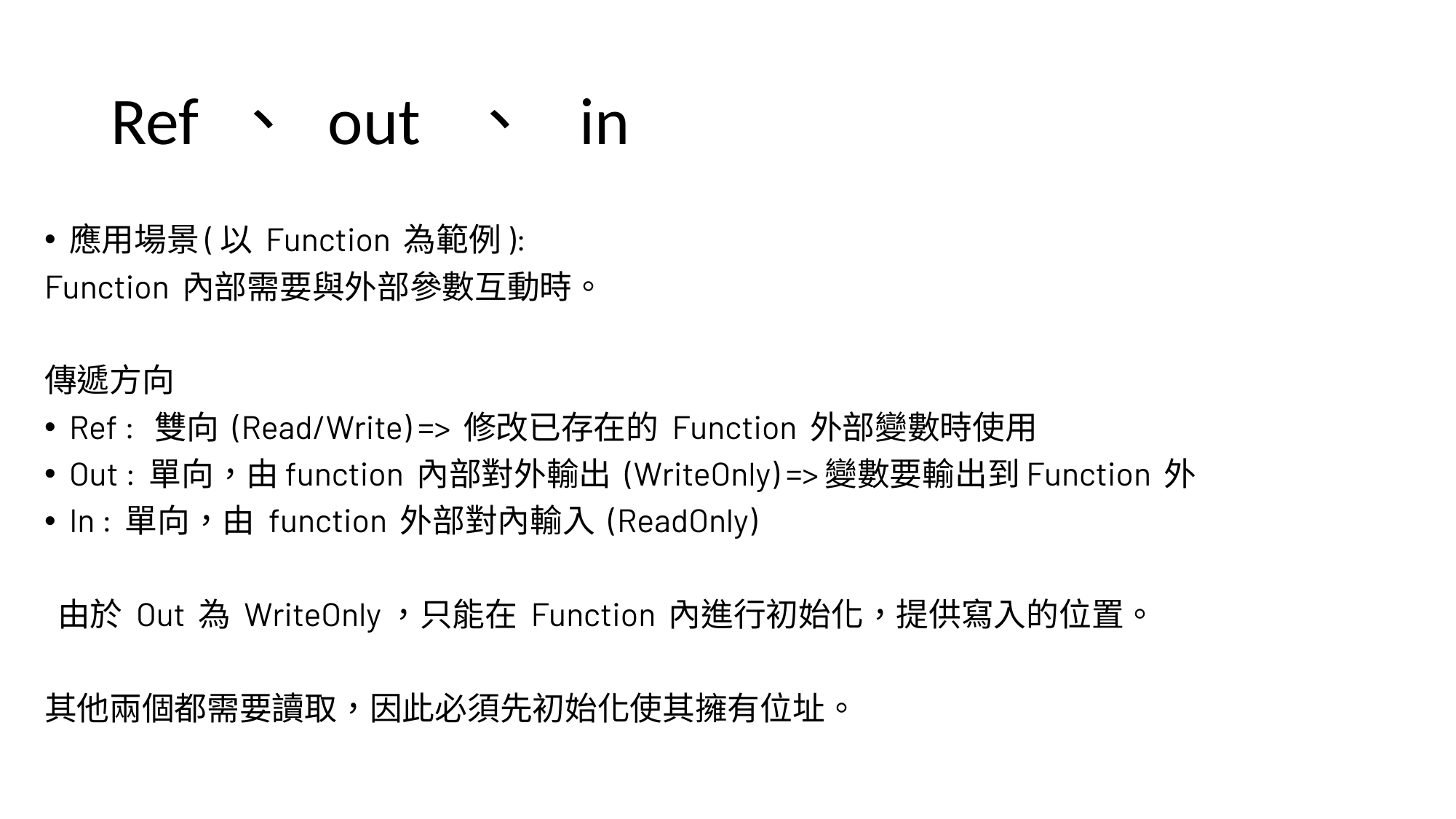

# Ref 、 out  、  in
應用場景(以 Function 為範例):
Function 內部需要與外部參數互動時。

傳遞方向
Ref :  雙向 (Read/Write) => 修改已存在的 Function 外部變數時使用
Out : 單向，由function 內部對外輸出 (WriteOnly) =>變數要輸出到Function 外
In : 單向，由 function 外部對內輸入 (ReadOnly)

 由於 Out 為 WriteOnly，只能在 Function 內進行初始化，提供寫入的位置。

其他兩個都需要讀取，因此必須先初始化使其擁有位址。